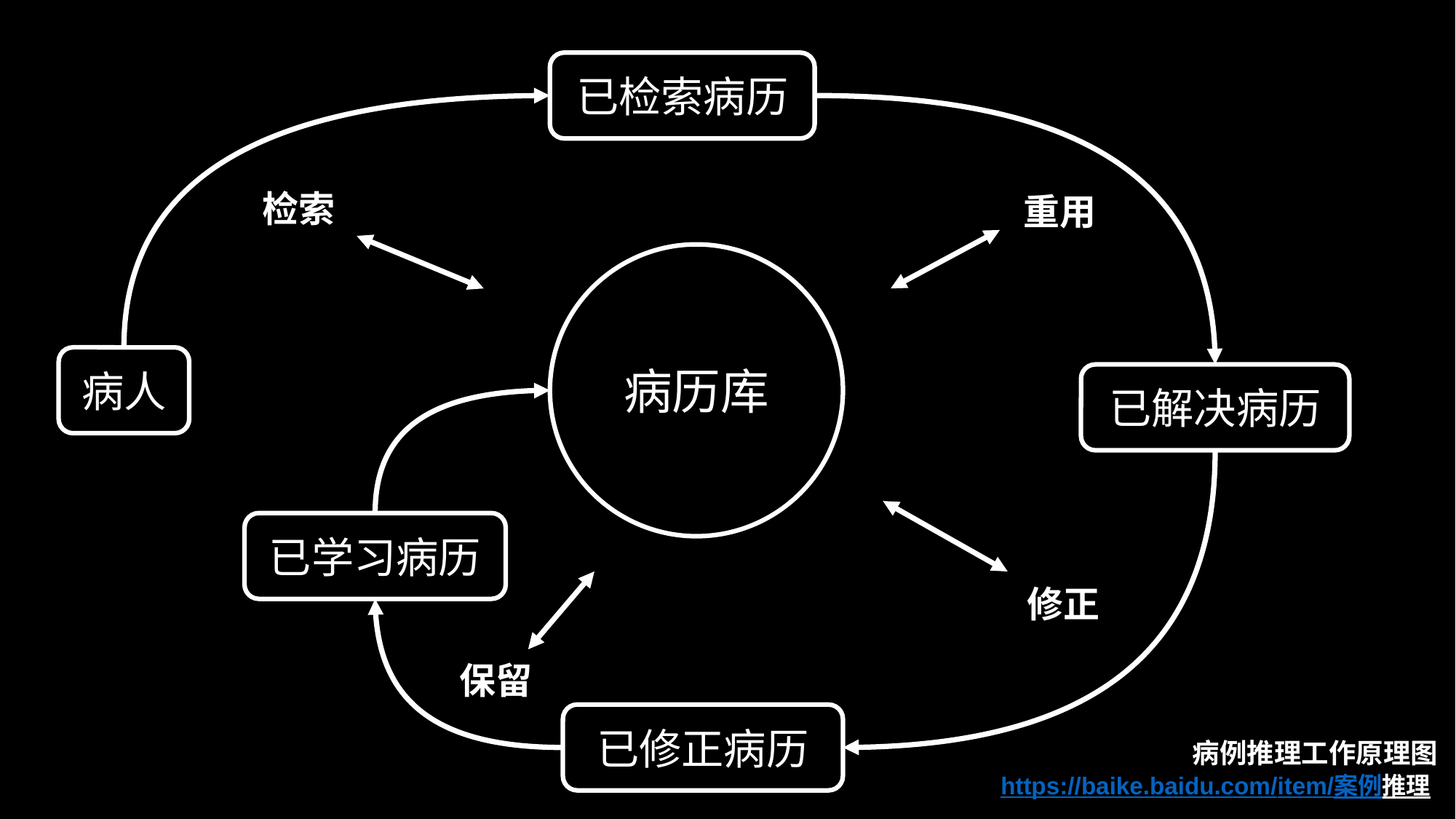

已检索病历
检索
重用
病历库
病人
已解决病历
已学习病历
修正
保留
已修正病历
病例推理工作原理图
 https://baike.baidu.com/item/案例推理